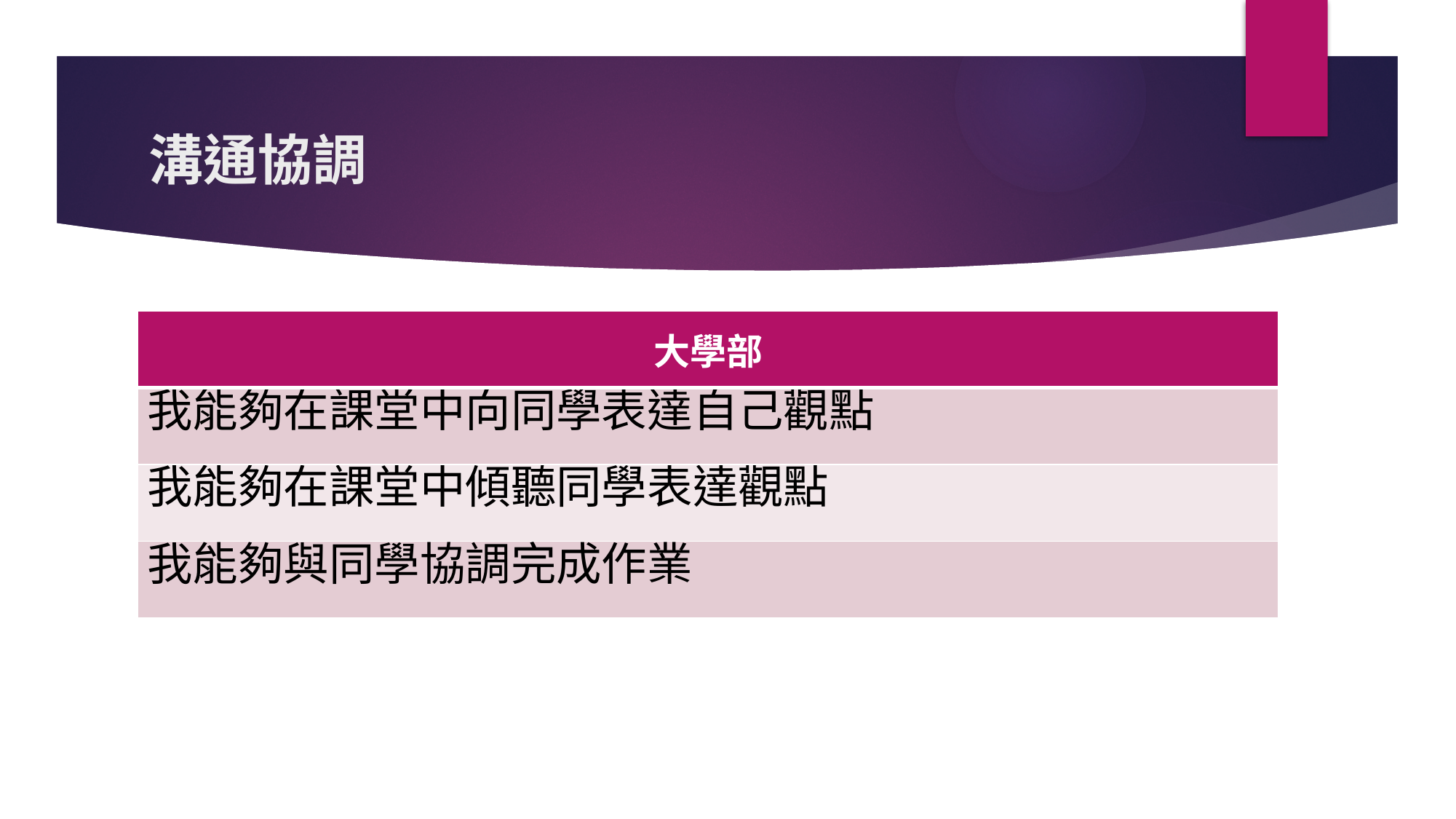

# 溝通協調
| 大學部 |
| --- |
| 我能夠在課堂中向同學表達自己觀點 |
| 我能夠在課堂中傾聽同學表達觀點 |
| 我能夠與同學協調完成作業 |